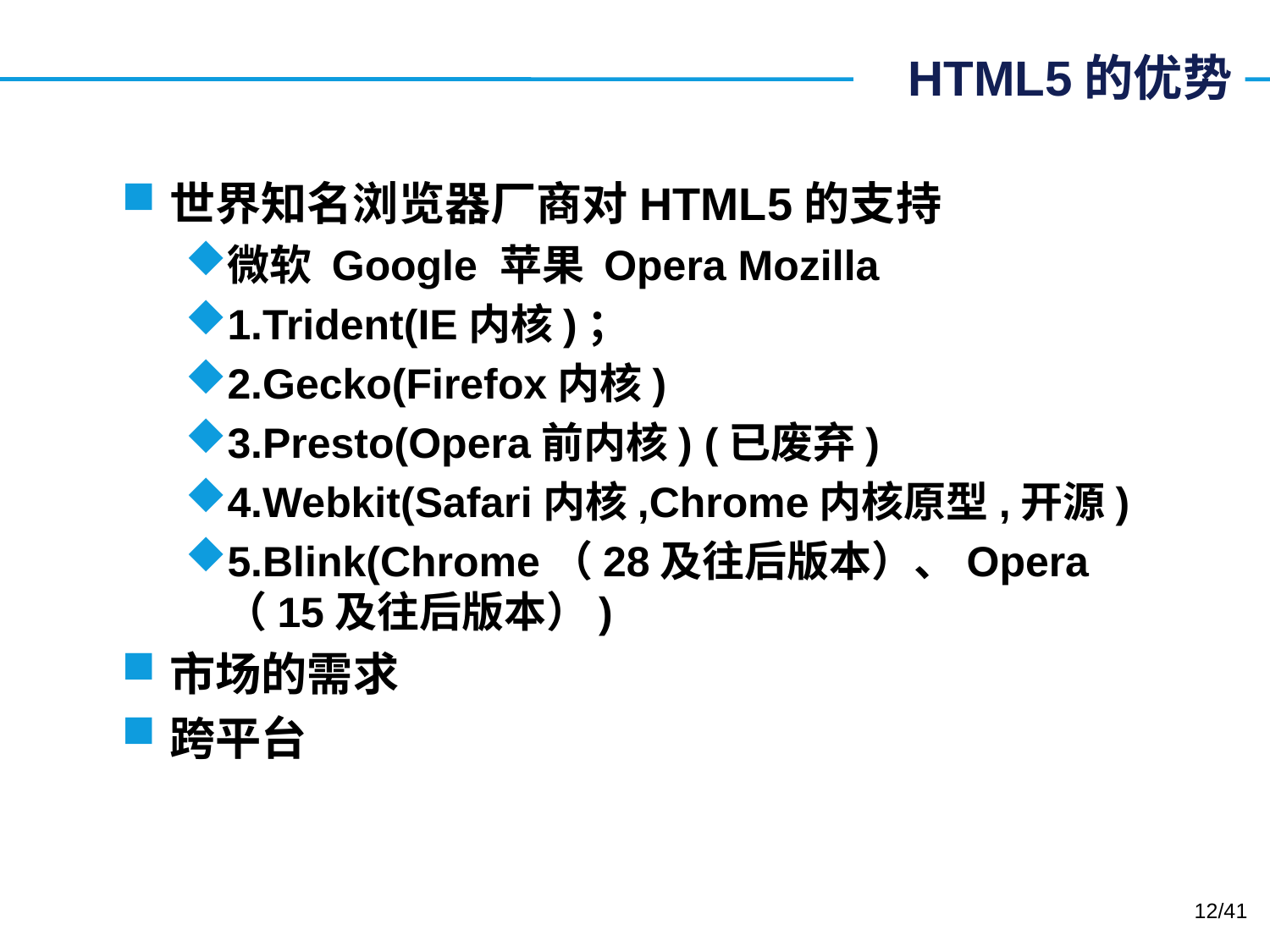

# HTML5的优势
世界知名浏览器厂商对HTML5的支持
微软 Google 苹果 Opera Mozilla
1.Trident(IE内核)；
2.Gecko(Firefox内核)
3.Presto(Opera前内核) (已废弃)
4.Webkit(Safari内核,Chrome内核原型,开源)
5.Blink(Chrome（28及往后版本）、Opera（15及往后版本）)
市场的需求
跨平台

12/41